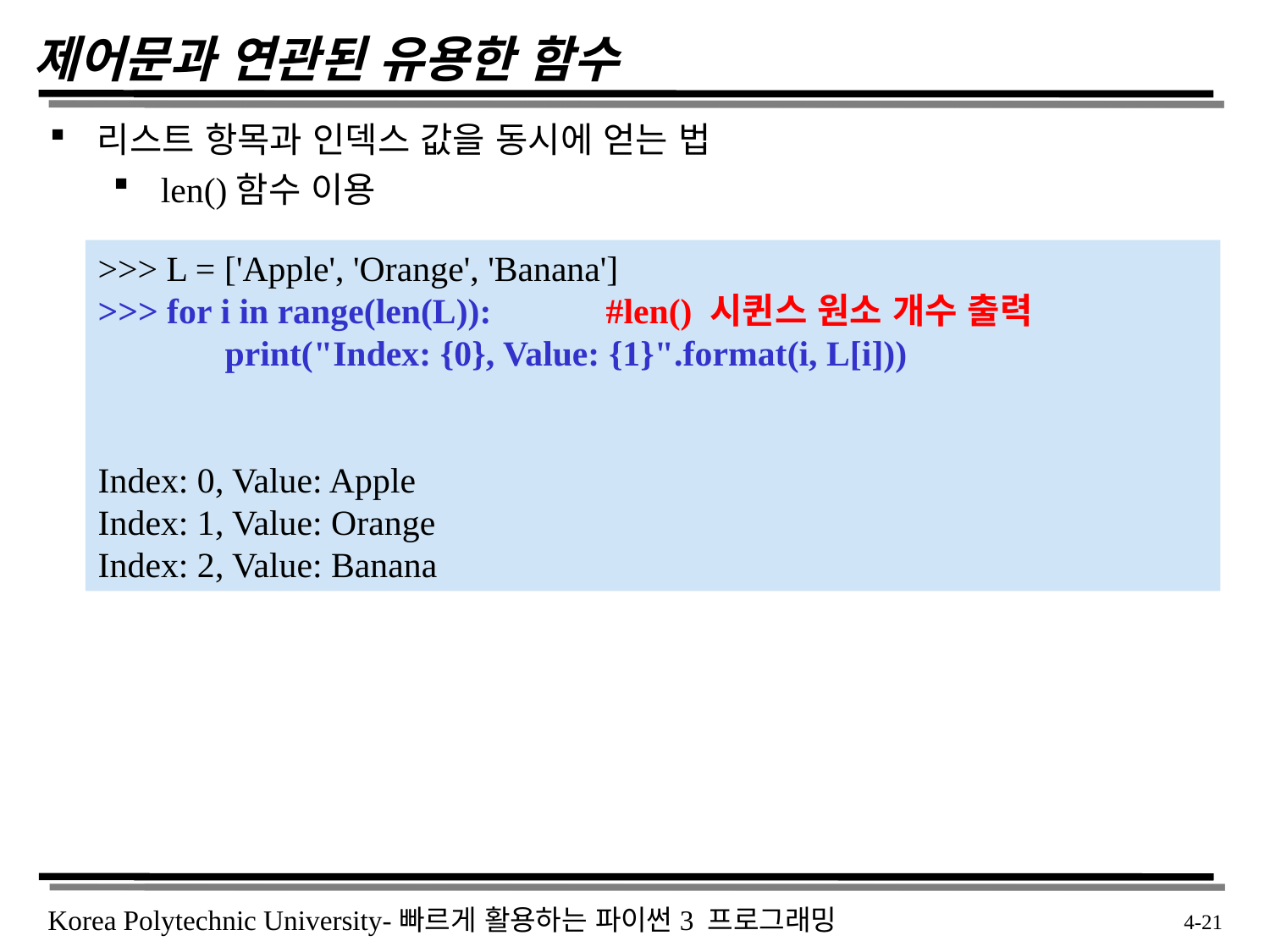

# 제어문과 연관된 유용한 함수
리스트 항목과 인덱스 값을 동시에 얻는 법
len()함수 이용

>>> L = ['Apple', 'Orange', 'Banana']
>>> for i in range(len(L)): 	#len() 시퀸스 원소 개수 출력
	print("Index: {0}, Value: {1}".format(i, L[i]))

Index: 0, Value: Apple
Index: 1, Value: Orange
Index: 2, Value: Banana
 4-21